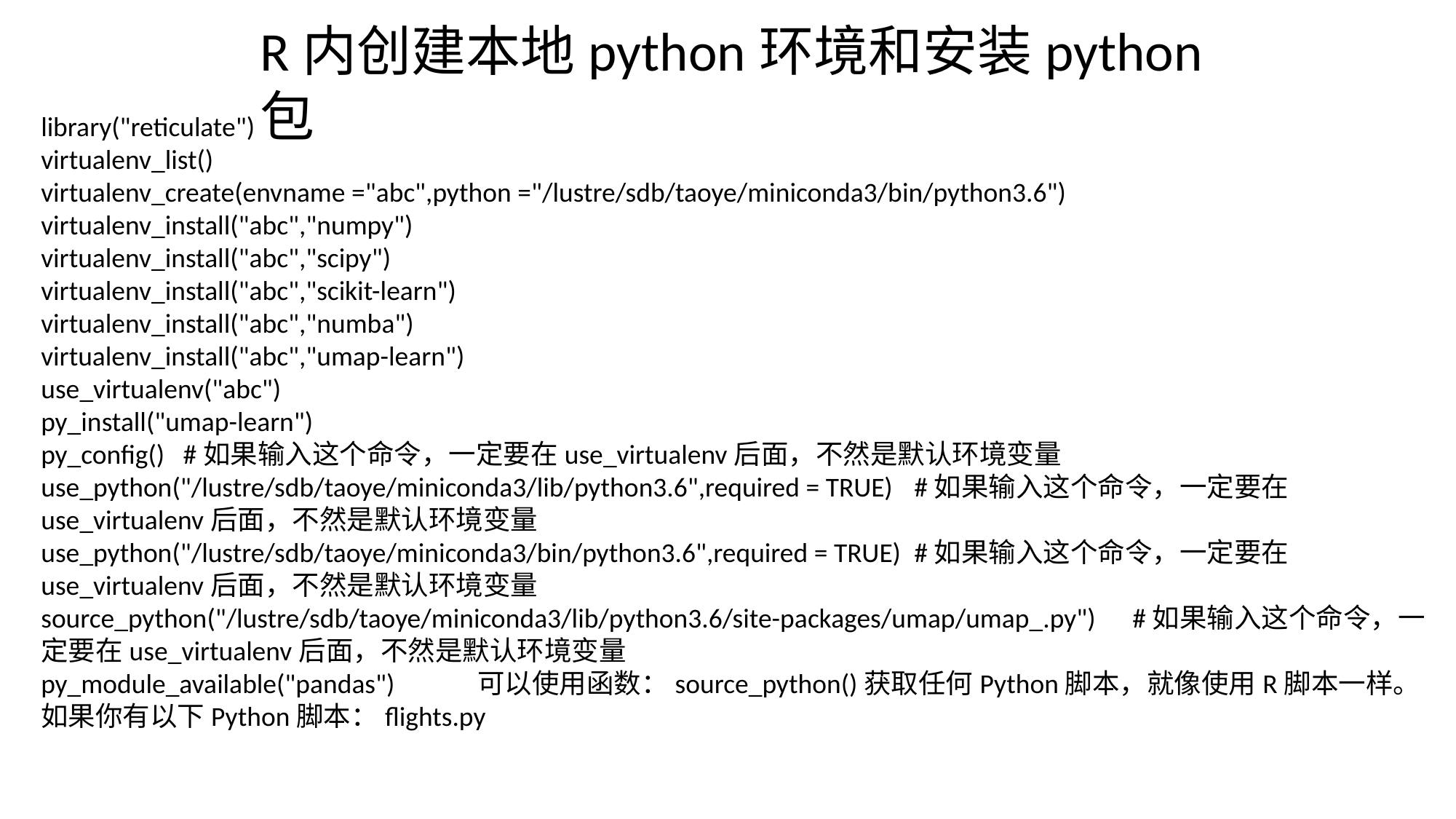

R内创建本地python环境和安装python包
library("reticulate")
virtualenv_list()
virtualenv_create(envname ="abc",python ="/lustre/sdb/taoye/miniconda3/bin/python3.6")
virtualenv_install("abc","numpy")
virtualenv_install("abc","scipy")
virtualenv_install("abc","scikit-learn")
virtualenv_install("abc","numba")
virtualenv_install("abc","umap-learn")
use_virtualenv("abc")
py_install("umap-learn")
py_config()   #如果输入这个命令，一定要在use_virtualenv后面，不然是默认环境变量
use_python("/lustre/sdb/taoye/miniconda3/lib/python3.6",required = TRUE)	#如果输入这个命令，一定要在use_virtualenv后面，不然是默认环境变量
use_python("/lustre/sdb/taoye/miniconda3/bin/python3.6",required = TRUE)	#如果输入这个命令，一定要在use_virtualenv后面，不然是默认环境变量
source_python("/lustre/sdb/taoye/miniconda3/lib/python3.6/site-packages/umap/umap_.py")	#如果输入这个命令，一定要在use_virtualenv后面，不然是默认环境变量
py_module_available("pandas")	可以使用函数：source_python()获取任何Python脚本，就像使用R脚本一样。如果你有以下Python脚本：flights.py